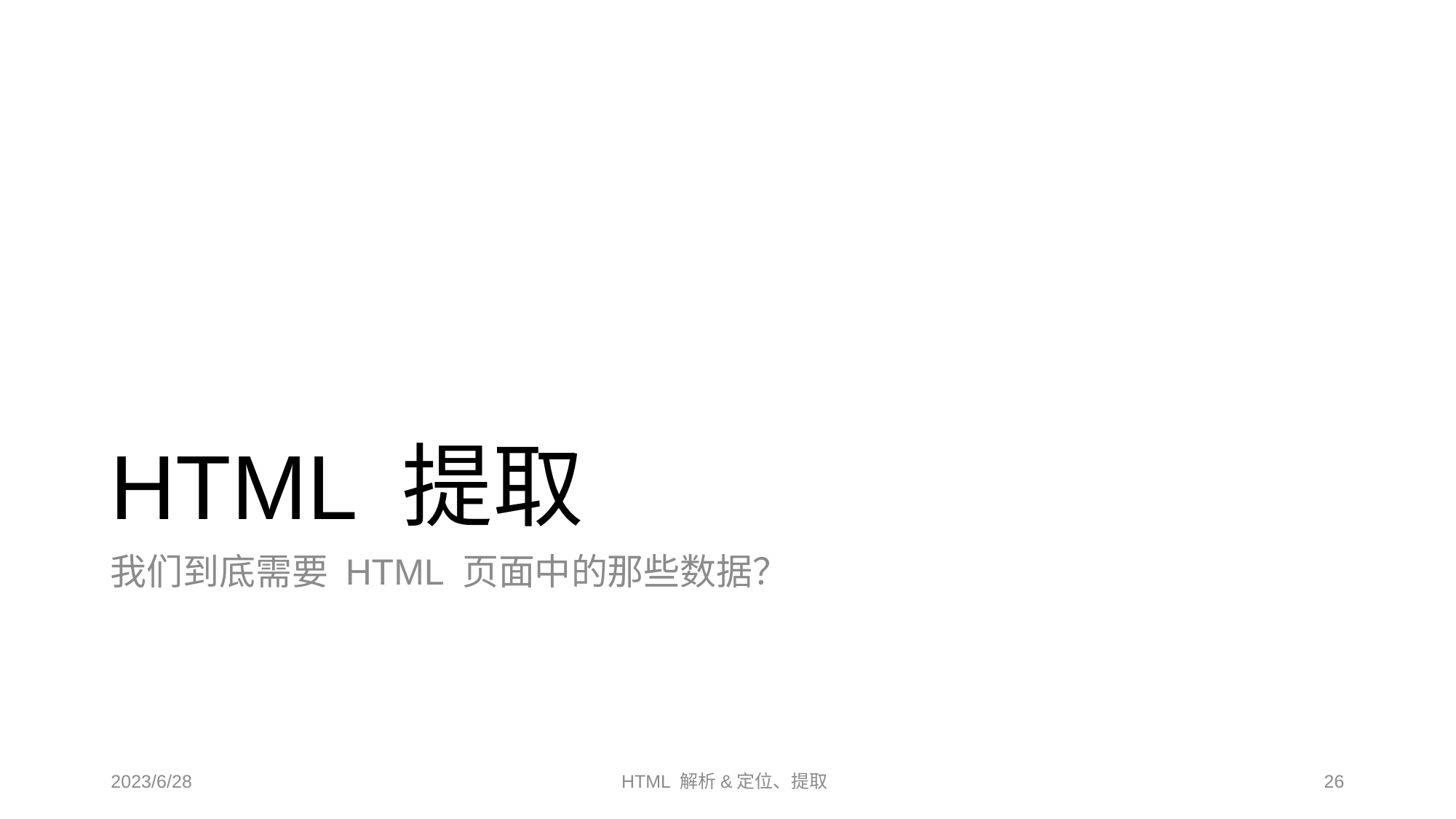

# HTML 提取
我们到底需要 HTML 页面中的那些数据？
2023/6/28
HTML 解析&定位、提取
26